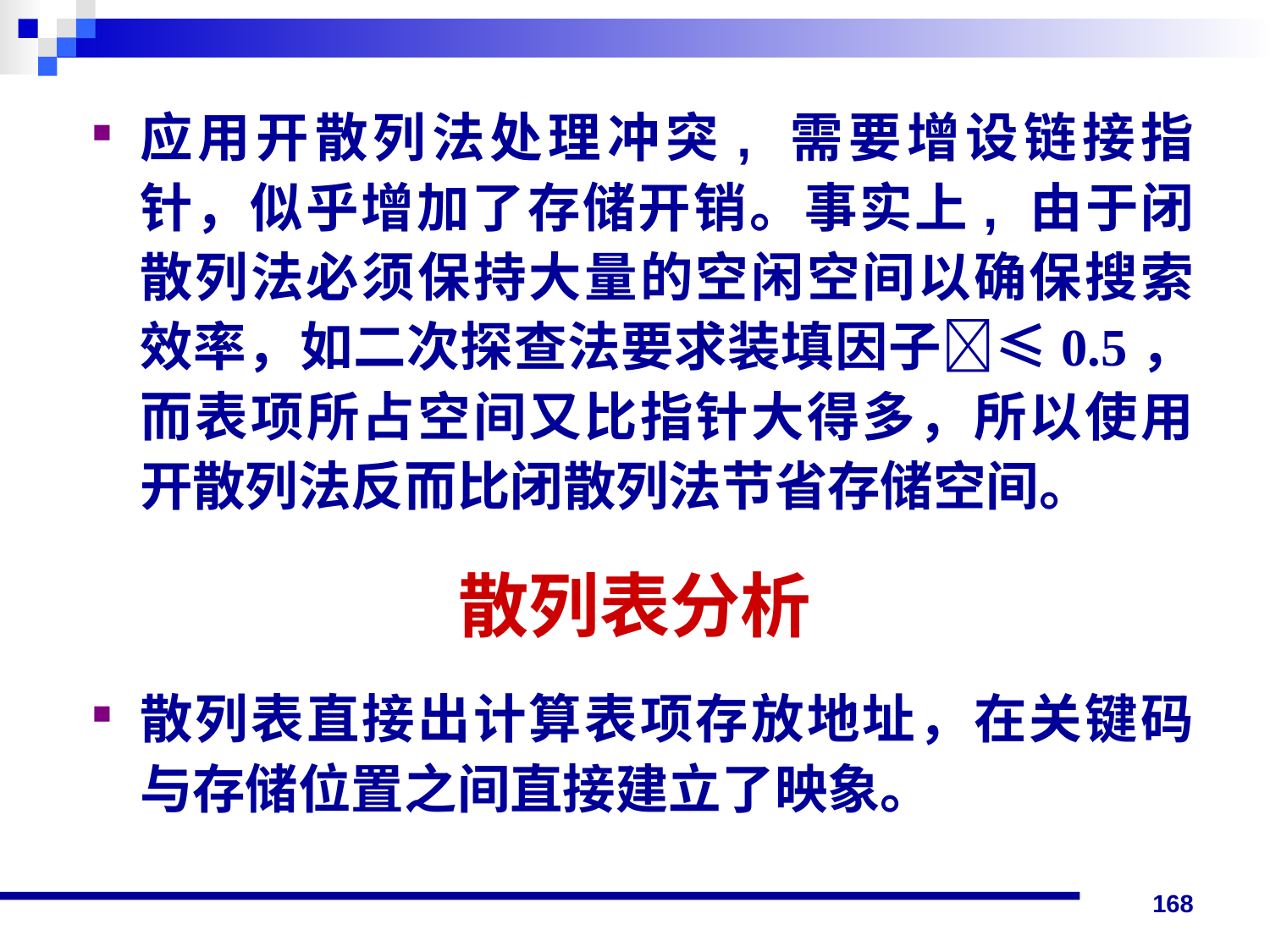

应用开散列法处理冲突, 需要增设链接指针，似乎增加了存储开销。事实上, 由于闭散列法必须保持大量的空闲空间以确保搜索效率，如二次探查法要求装填因子α≤0.5，而表项所占空间又比指针大得多，所以使用开散列法反而比闭散列法节省存储空间。

散列表直接出计算表项存放地址，在关键码与存储位置之间直接建立了映象。
# 散列表分析
168